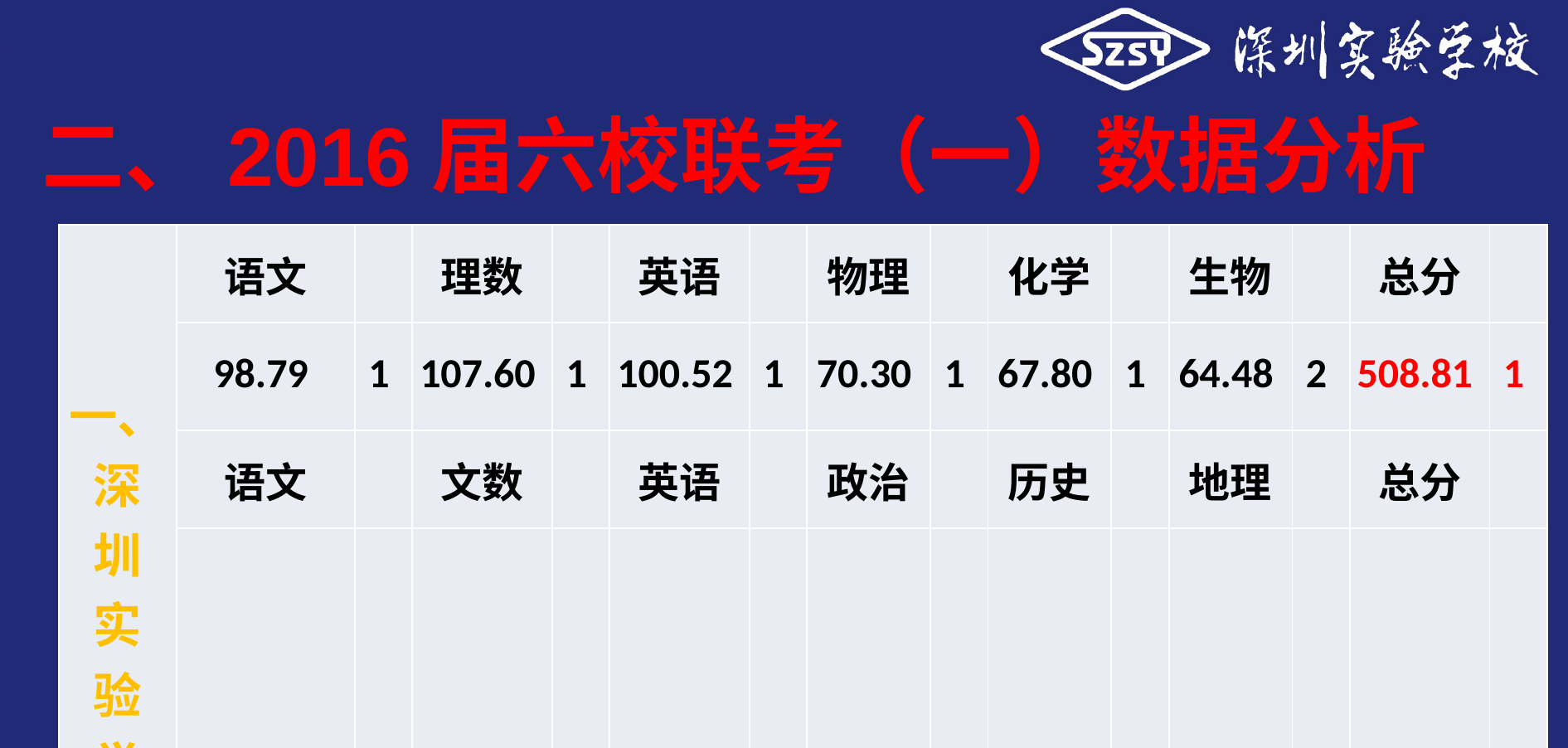

# 二、2016届六校联考（一）数据分析
| 一、 深 圳 实 验 学 科 均 分 | 语文 |  | 理数 |  | 英语 |  | 物理 |  | 化学 |  | 生物 |  | 总分 |  |
| --- | --- | --- | --- | --- | --- | --- | --- | --- | --- | --- | --- | --- | --- | --- |
|  | 98.79 | 1 | 107.60 | 1 | 100.52 | 1 | 70.30 | 1 | 67.80 | 1 | 64.48 | 2 | 508.81 | 1 |
|  | 语文 |  | 文数 |  | 英语 |  | 政治 |  | 历史 |  | 地理 |  | 总分 |  |
|  | 102.00 | 1 | 103.35 | 2 | 104.55 | 1 | 63.44 | 3 | 68.03 | 2 | 60.10 | 1 | 497.57 | 1 |